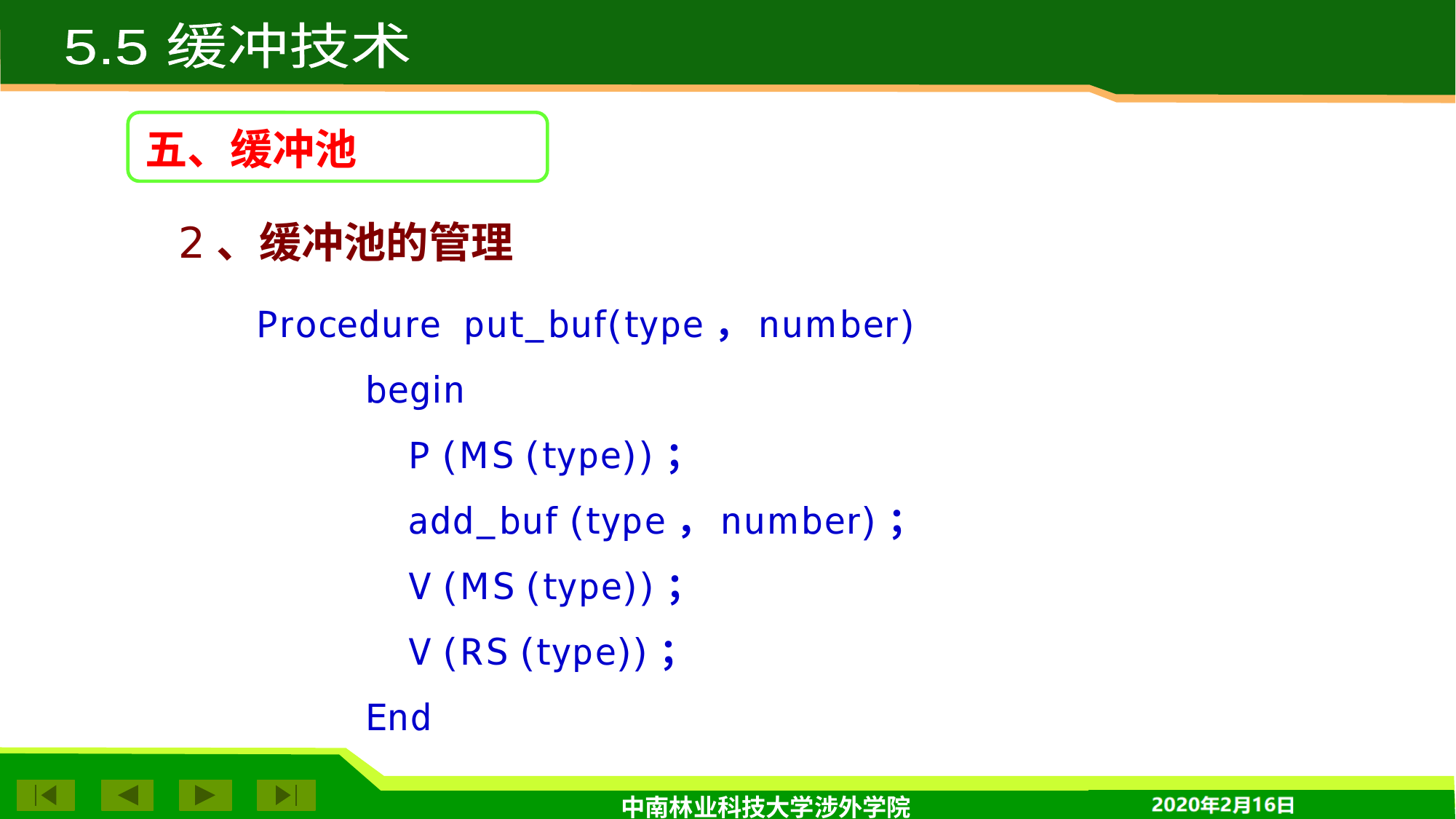

5.5 缓冲技术

五、缓冲池
2、缓冲池的管理
Procedure  put_buf(type，number)
	begin
	    P (MS (type))；
	    add_buf (type，number)；
	    V (MS (type))；
	    V (RS (type))；
	End